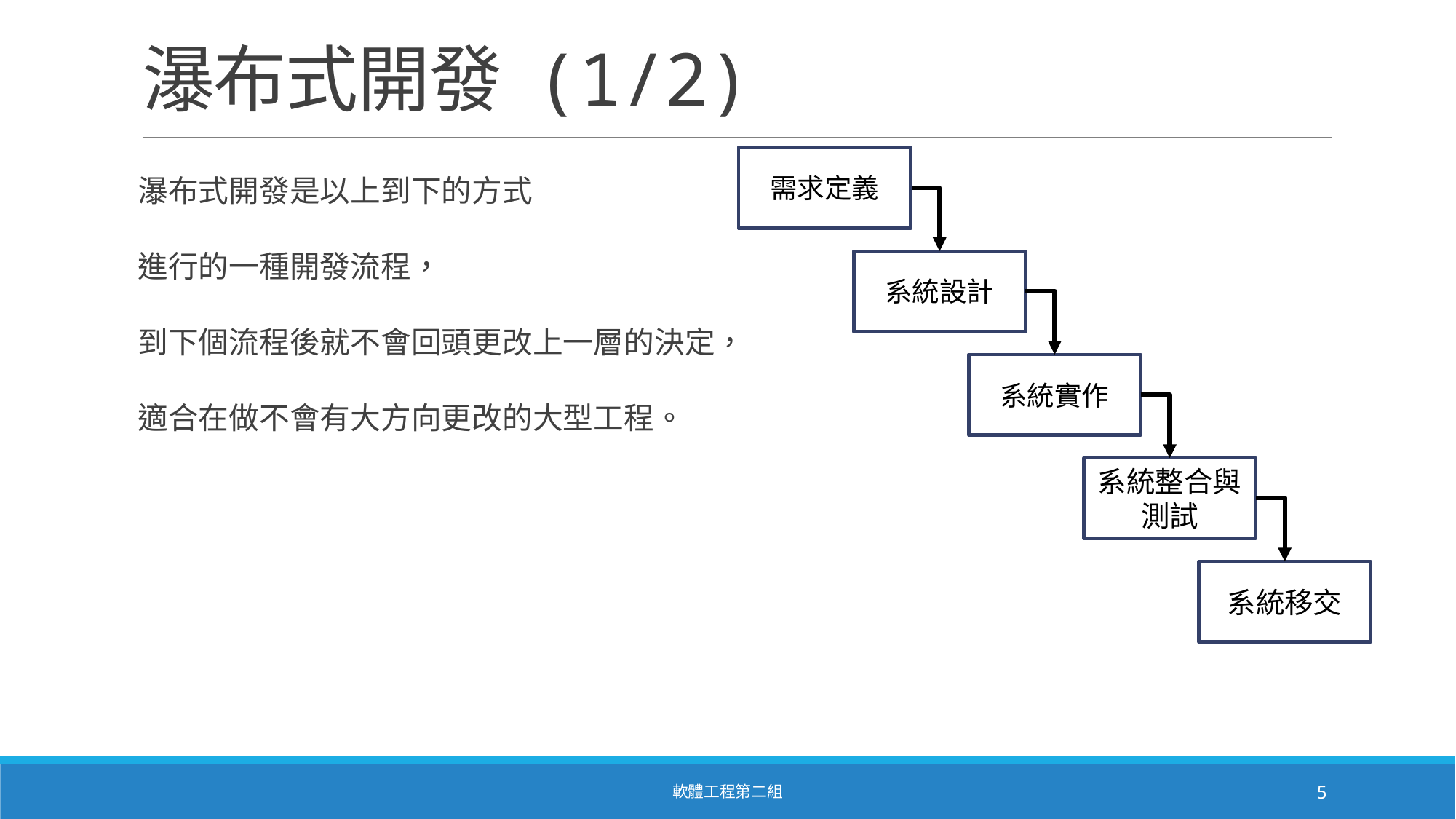

# 瀑布式開發 (1/2)
瀑布式開發是以上到下的方式
進行的一種開發流程，
到下個流程後就不會回頭更改上一層的決定，
適合在做不會有大方向更改的大型工程。

需求定義

系統設計
系統實作
系統整合與測試
系統移交
軟體工程第二組
5